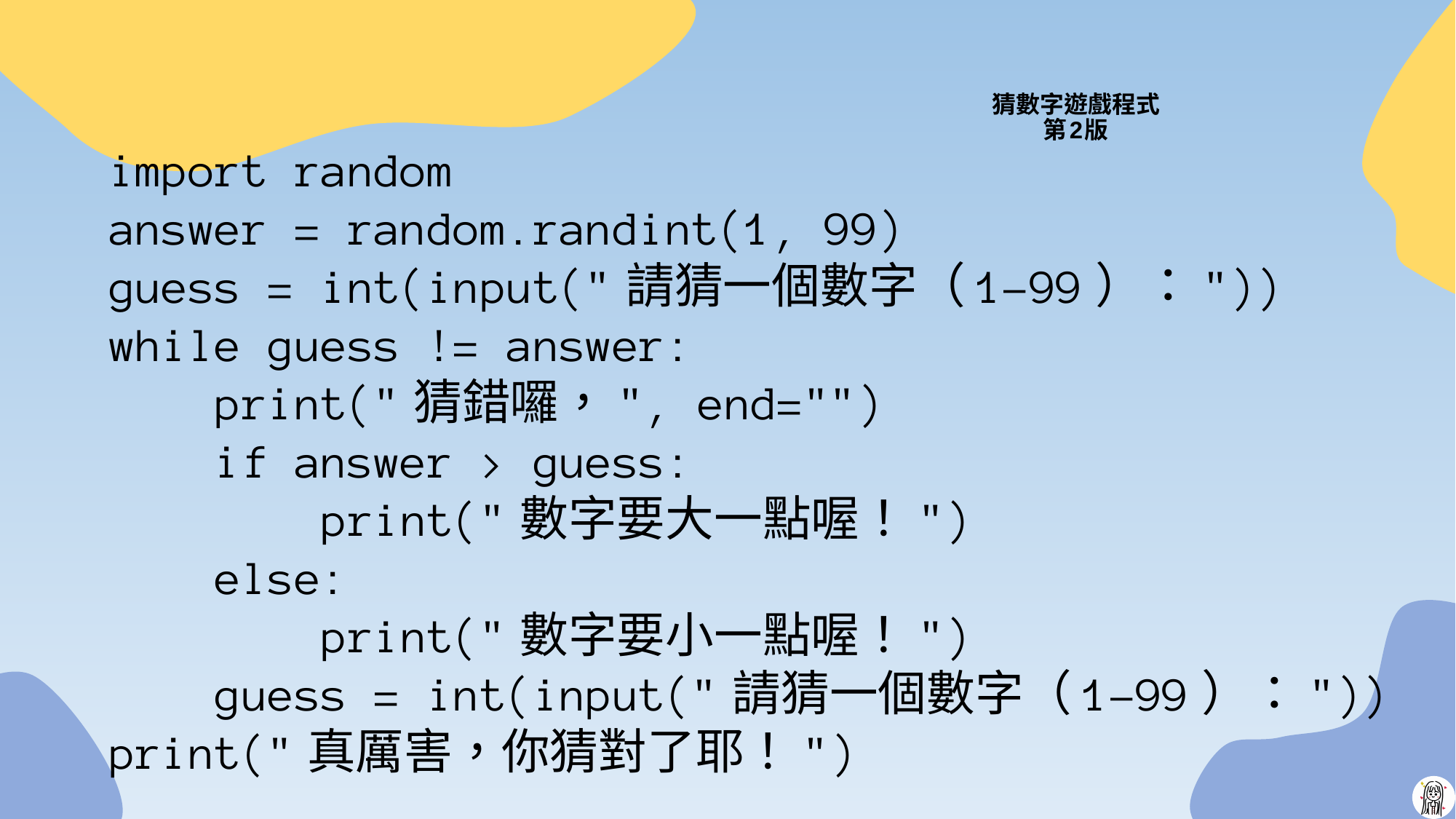

# 猜數字遊戲程式 第2版
import random
answer = random.randint(1, 99)
guess = int(input("請猜一個數字（1-99）："))
while guess != answer:
    print("猜錯囉，", end="")
    if answer > guess:
        print("數字要大一點喔！")
    else:
        print("數字要小一點喔！")
    guess = int(input("請猜一個數字（1-99）："))
print("真厲害，你猜對了耶！")
53